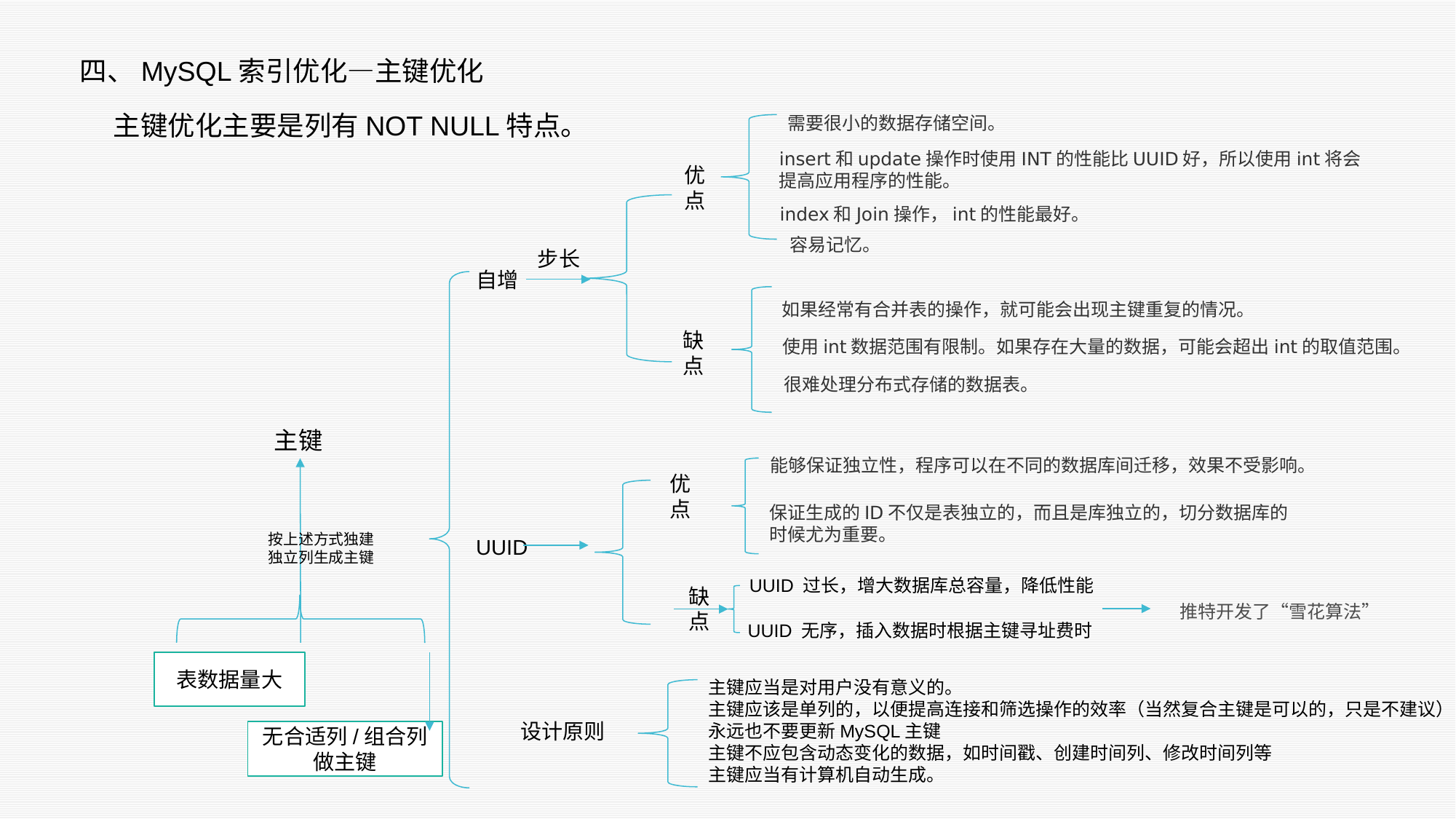

四、MySQL索引优化—主键优化
主键优化主要是列有NOT NULL特点。
需要很小的数据存储空间。

insert和update操作时使用INT的性能比UUID好，所以使用int将会提高应用程序的性能。
优点

index和Join操作，int的性能最好。
容易记忆。
步长
自增

如果经常有合并表的操作，就可能会出现主键重复的情况。
缺点
使用int数据范围有限制。如果存在大量的数据，可能会超出int的取值范围。
很难处理分布式存储的数据表。
主键
能够保证独立性，程序可以在不同的数据库间迁移，效果不受影响。

优点

保证生成的ID不仅是表独立的，而且是库独立的，切分数据库的时候尤为重要。
按上述方式独建独立列生成主键
UUID
UUID 过长，增大数据库总容量，降低性能
缺点

推特开发了“雪花算法”
UUID 无序，插入数据时根据主键寻址费时
表数据量大
主键应当是对用户没有意义的。
主键应该是单列的，以便提高连接和筛选操作的效率（当然复合主键是可以的，只是不建议）
永远也不要更新MySQL主键
主键不应包含动态变化的数据，如时间戳、创建时间列、修改时间列等
主键应当有计算机自动生成。

设计原则
无合适列/组合列做主键